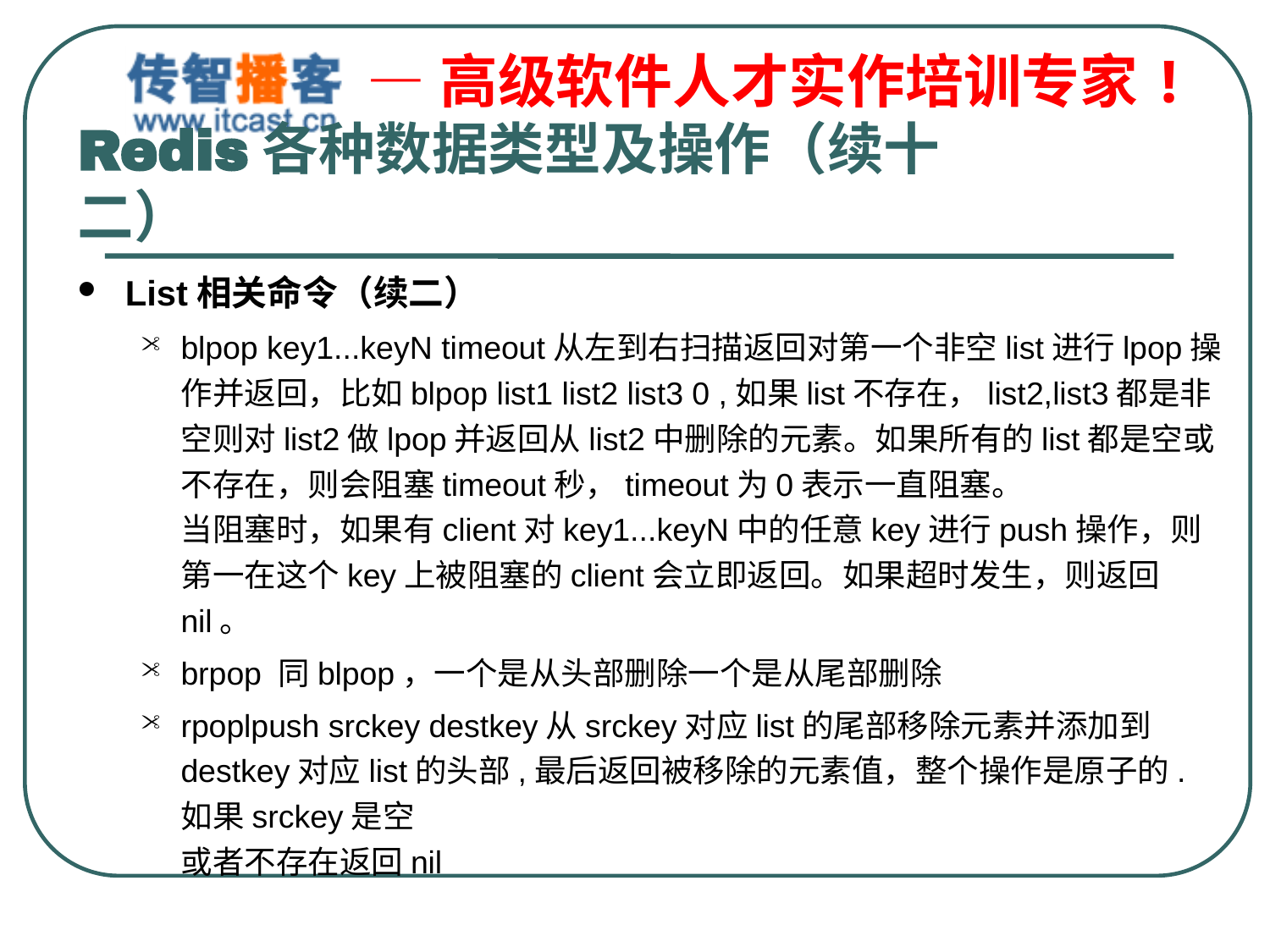

# Redis各种数据类型及操作（续十二）
List相关命令（续二）
blpop key1...keyN timeout从左到右扫描返回对第一个非空list进行lpop操作并返回，比如blpop list1 list2 list3 0 ,如果list不存在，list2,list3都是非空则对list2做lpop并返回从list2中删除的元素。如果所有的list都是空或不存在，则会阻塞timeout秒，timeout为0表示一直阻塞。
当阻塞时，如果有client对key1...keyN中的任意key进行push操作，则第一在这个key上被阻塞的client会立即返回。如果超时发生，则返回nil。
brpop 同blpop，一个是从头部删除一个是从尾部删除
rpoplpush srckey destkey从srckey对应list的尾部移除元素并添加到destkey对应list的头部,最后返回被移除的元素值，整个操作是原子的.如果srckey是空
或者不存在返回nil